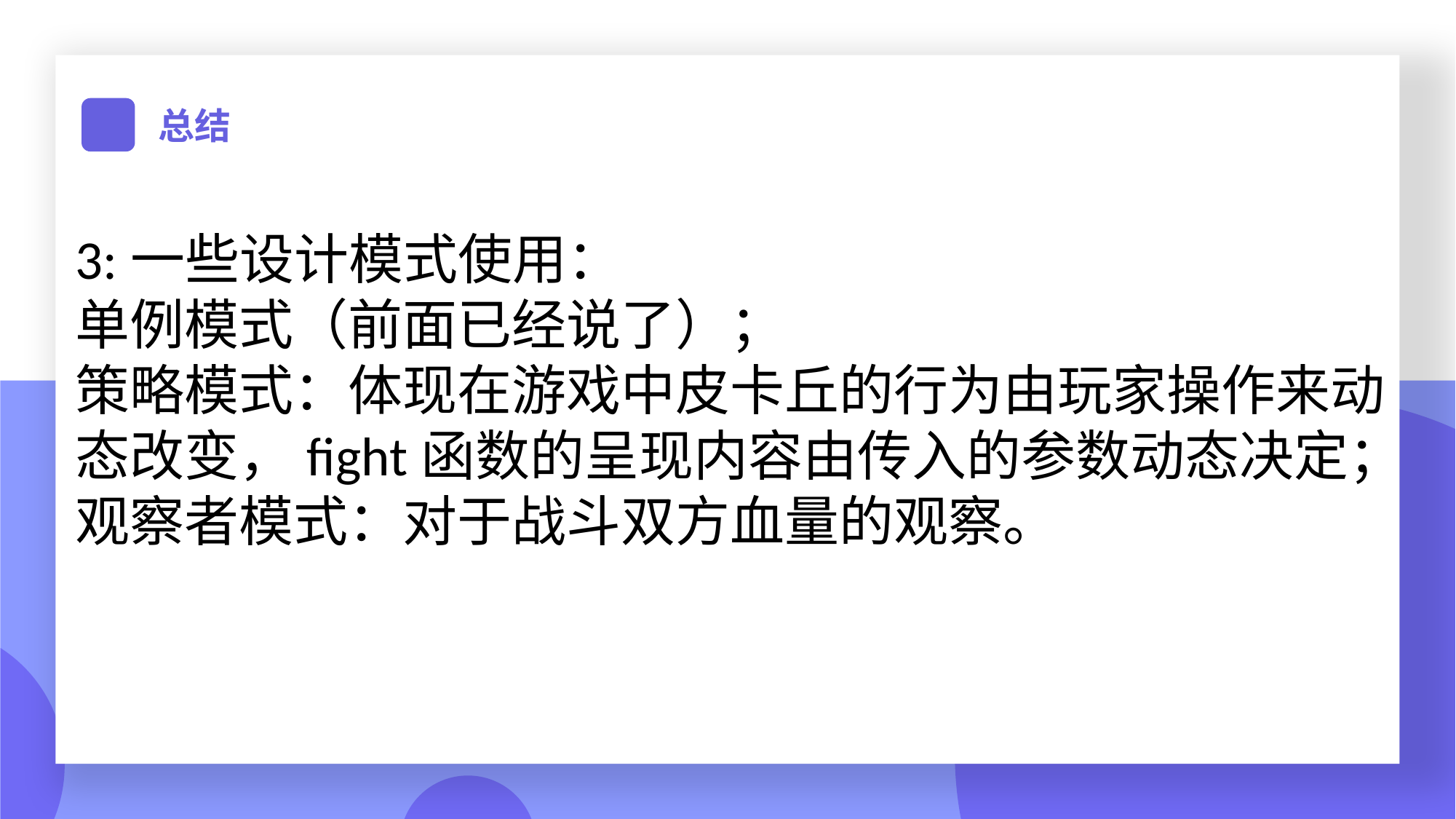

总结
3:一些设计模式使用：
单例模式（前面已经说了）；
策略模式：体现在游戏中皮卡丘的行为由玩家操作来动态改变，fight函数的呈现内容由传入的参数动态决定；
观察者模式：对于战斗双方血量的观察。